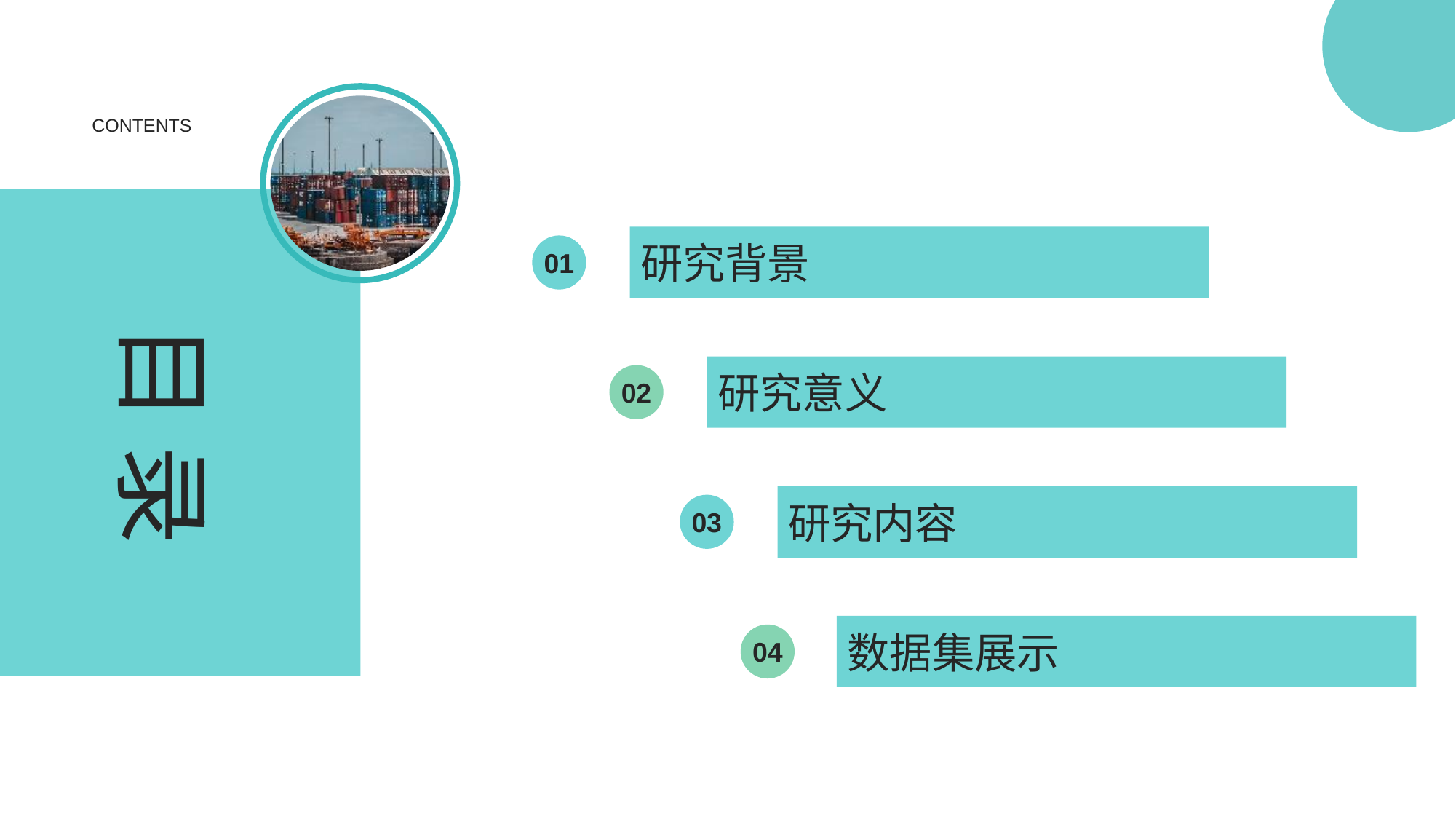

CONTENTS
研究背景

目 录
01
研究意义

02
研究内容

03
数据集展示

04